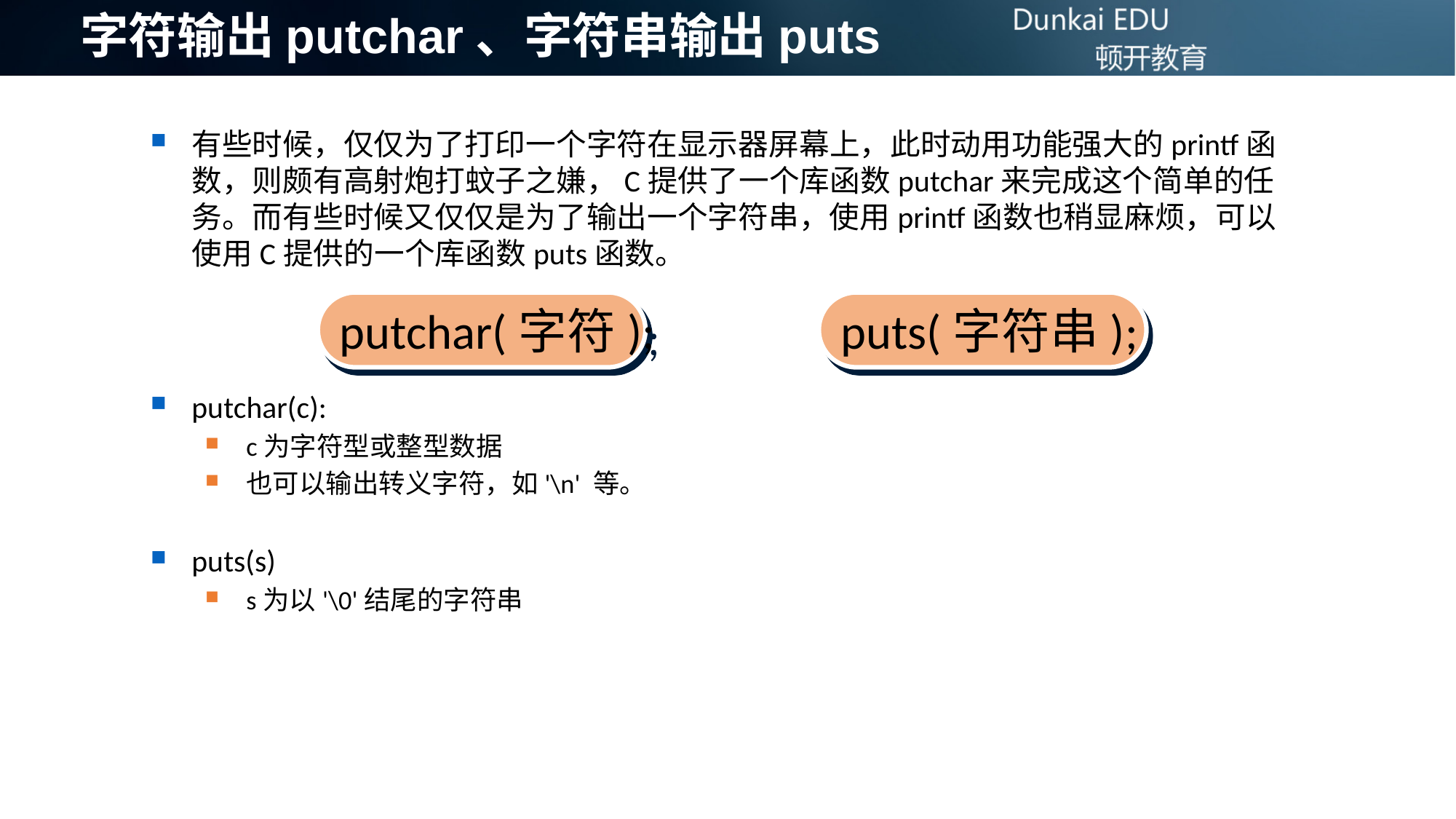

# 字符输出putchar、字符串输出puts

有些时候，仅仅为了打印一个字符在显示器屏幕上，此时动用功能强大的printf函数，则颇有高射炮打蚊子之嫌，C提供了一个库函数putchar来完成这个简单的任务。而有些时候又仅仅是为了输出一个字符串，使用printf函数也稍显麻烦，可以使用C提供的一个库函数puts函数。

putchar(c):
c为字符型或整型数据
也可以输出转义字符，如'\n' 等。

puts(s)
s为以'\0'结尾的字符串

putchar(字符);
puts(字符串);